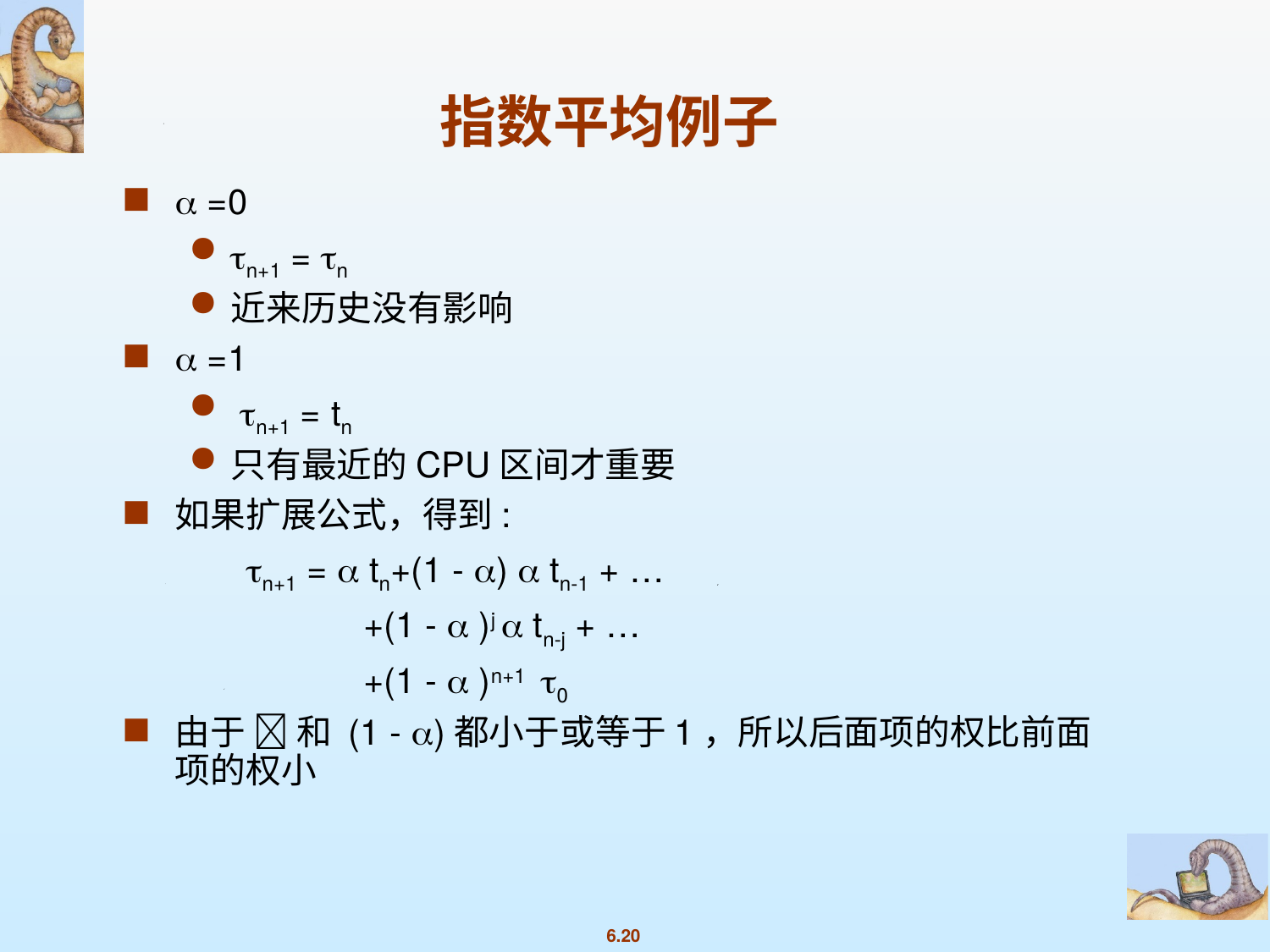

α =0
τn+1 = τn
近来历史没有影响
α =1
 τn+1 = tn
只有最近的CPU区间才重要
如果扩展公式，得到:
τn+1 = α tn+(1 - α) α tn-1 + …
            +(1 - α )j α tn-j + …
            +(1 - α )n+1  τ0
由于 α 和 (1 - α)都小于或等于1，所以后面项的权比前面项的权小
指数平均例子